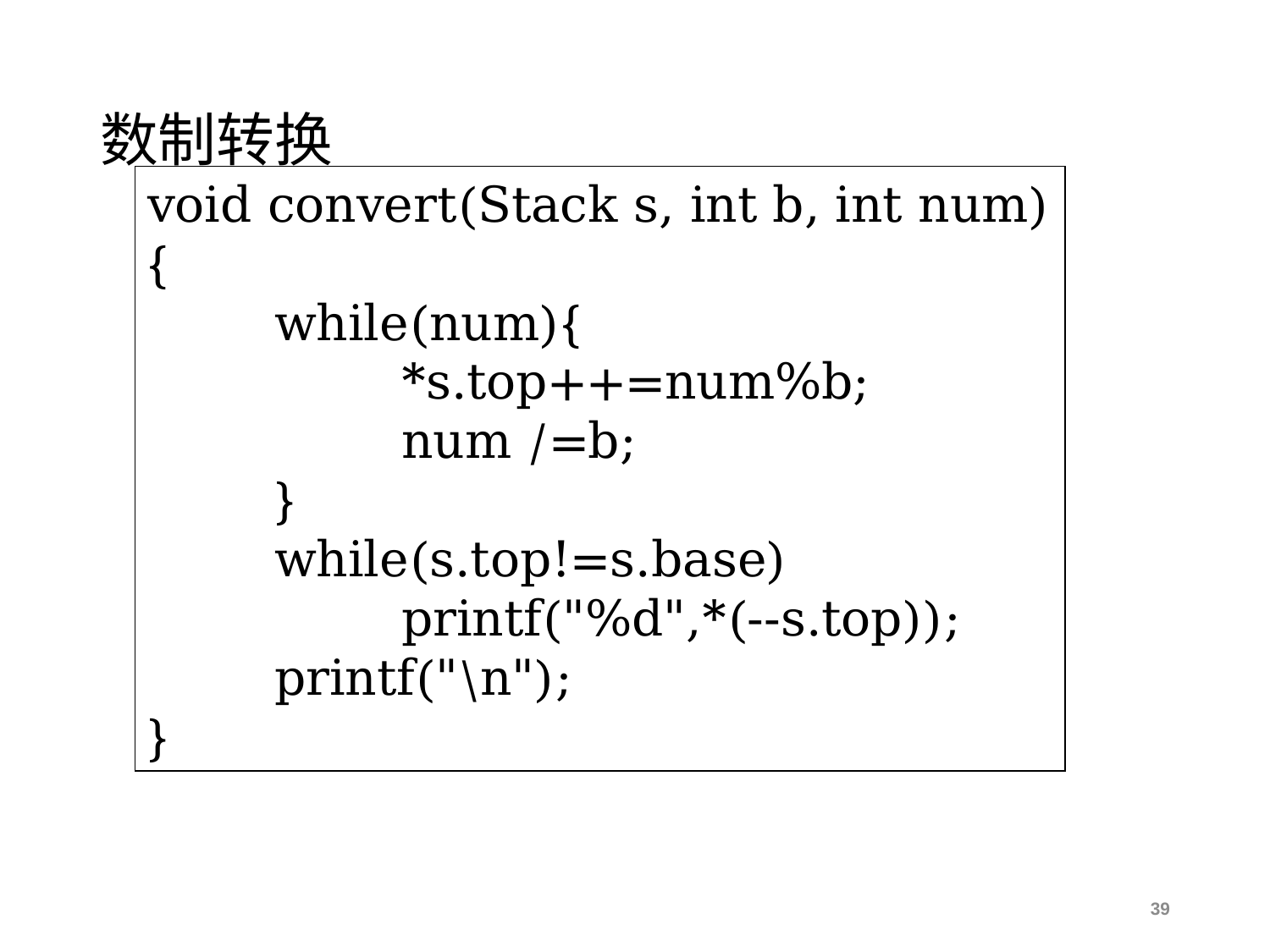

# 数制转换
void convert(Stack s, int b, int num){
	while(num){
            	*s.top++=num%b;
            	num /=b;
        	}
	while(s.top!=s.base)
            	printf("%d",*(--s.top));
	printf("\n");
}
39